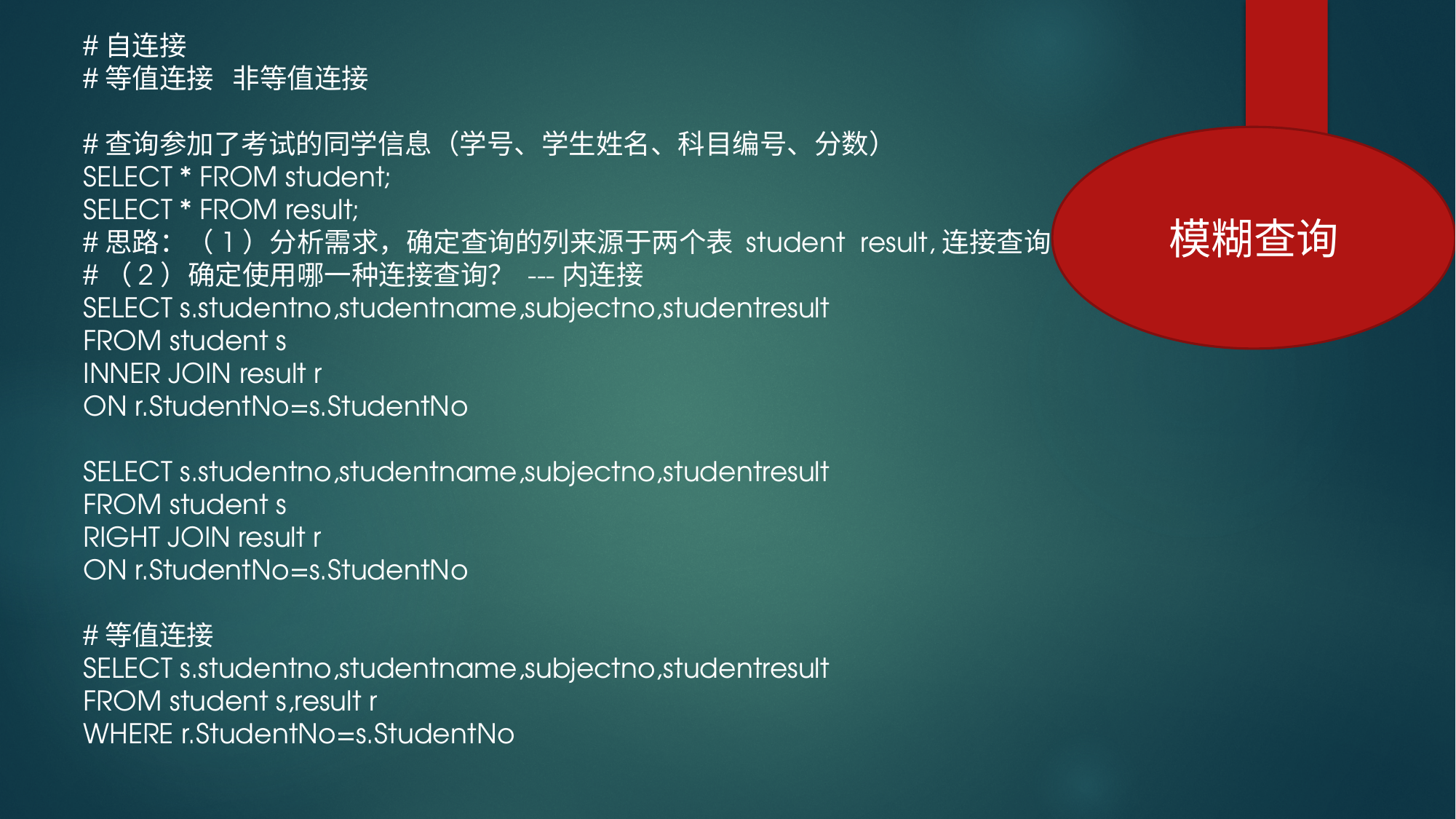

#自连接
#等值连接   非等值连接

#查询参加了考试的同学信息（学号、学生姓名、科目编号、分数）
SELECT * FROM student;
SELECT * FROM result;
#思路：（1）分析需求，确定查询的列来源于两个表 student  result,连接查询
#（2）确定使用哪一种连接查询？ ---内连接
SELECT s.studentno,studentname,subjectno,studentresult
FROM student s
INNER JOIN result r
ON r.StudentNo=s.StudentNo

SELECT s.studentno,studentname,subjectno,studentresult
FROM student s
RIGHT JOIN result r
ON r.StudentNo=s.StudentNo

#等值连接
SELECT s.studentno,studentname,subjectno,studentresult
FROM student s,result r
WHERE r.StudentNo=s.StudentNo

模糊查询